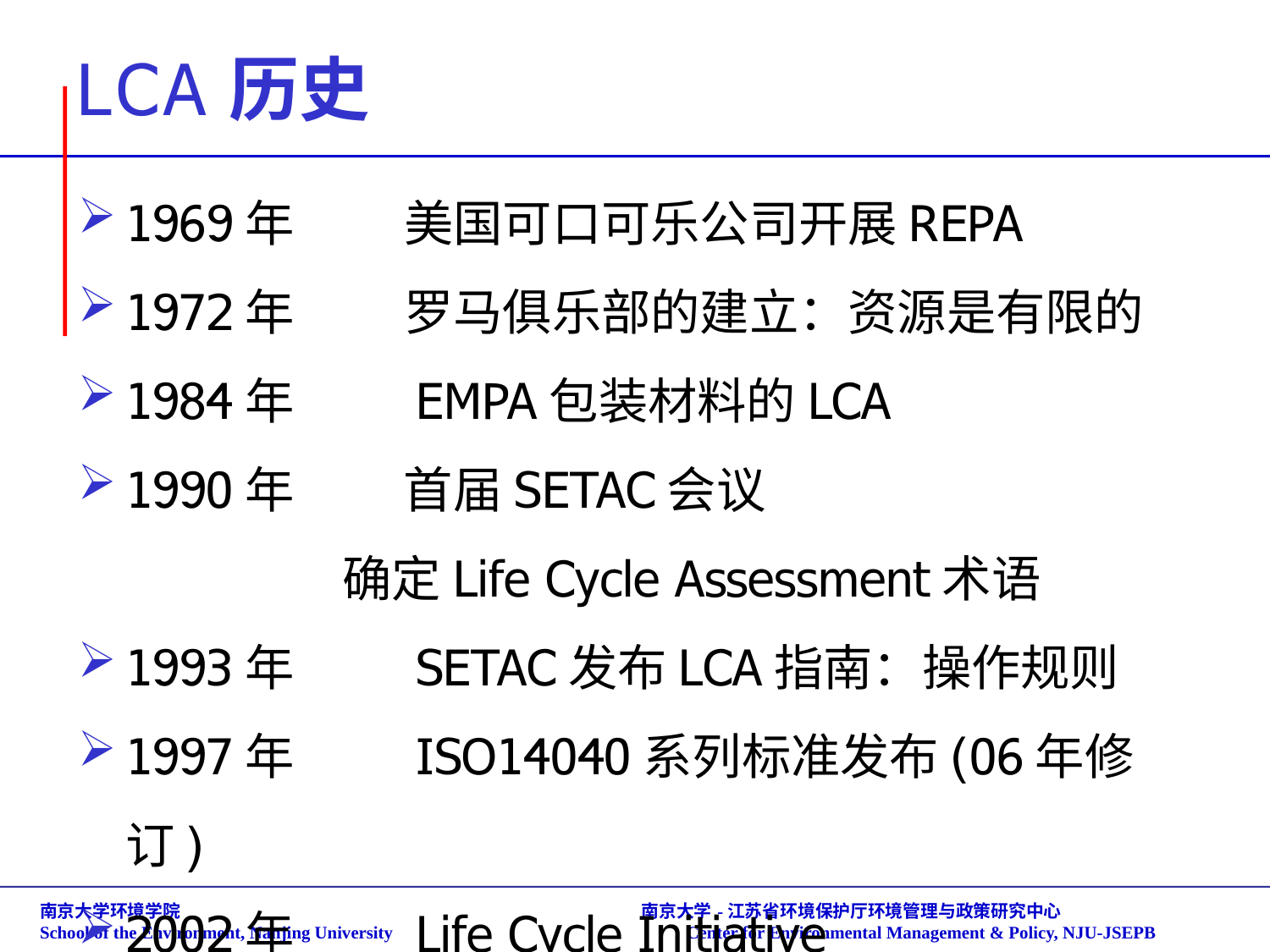

# LCA历史
1969年          美国可口可乐公司开展REPA
1972年          罗马俱乐部的建立：资源是有限的
1984年          EMPA包装材料的LCA
1990年          首届SETAC会议
                       确定Life Cycle Assessment术语
1993年          SETAC发布LCA指南：操作规则
1997年          ISO14040系列标准发布(06年修订)
2002年          Life Cycle Initiative